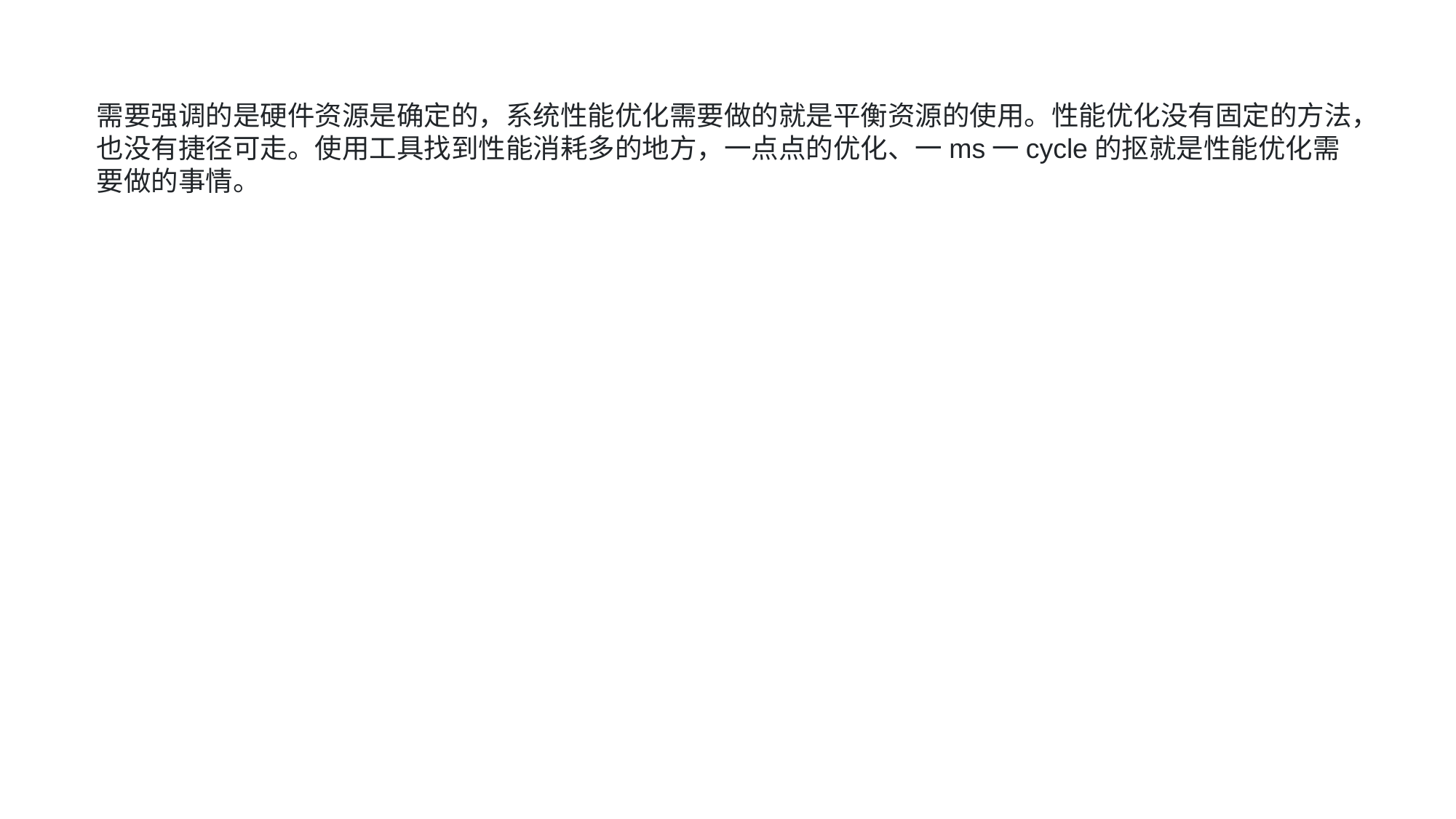

需要强调的是硬件资源是确定的，系统性能优化需要做的就是平衡资源的使用。性能优化没有固定的方法，也没有捷径可走。使用工具找到性能消耗多的地方，一点点的优化、一ms一cycle的抠就是性能优化需要做的事情。